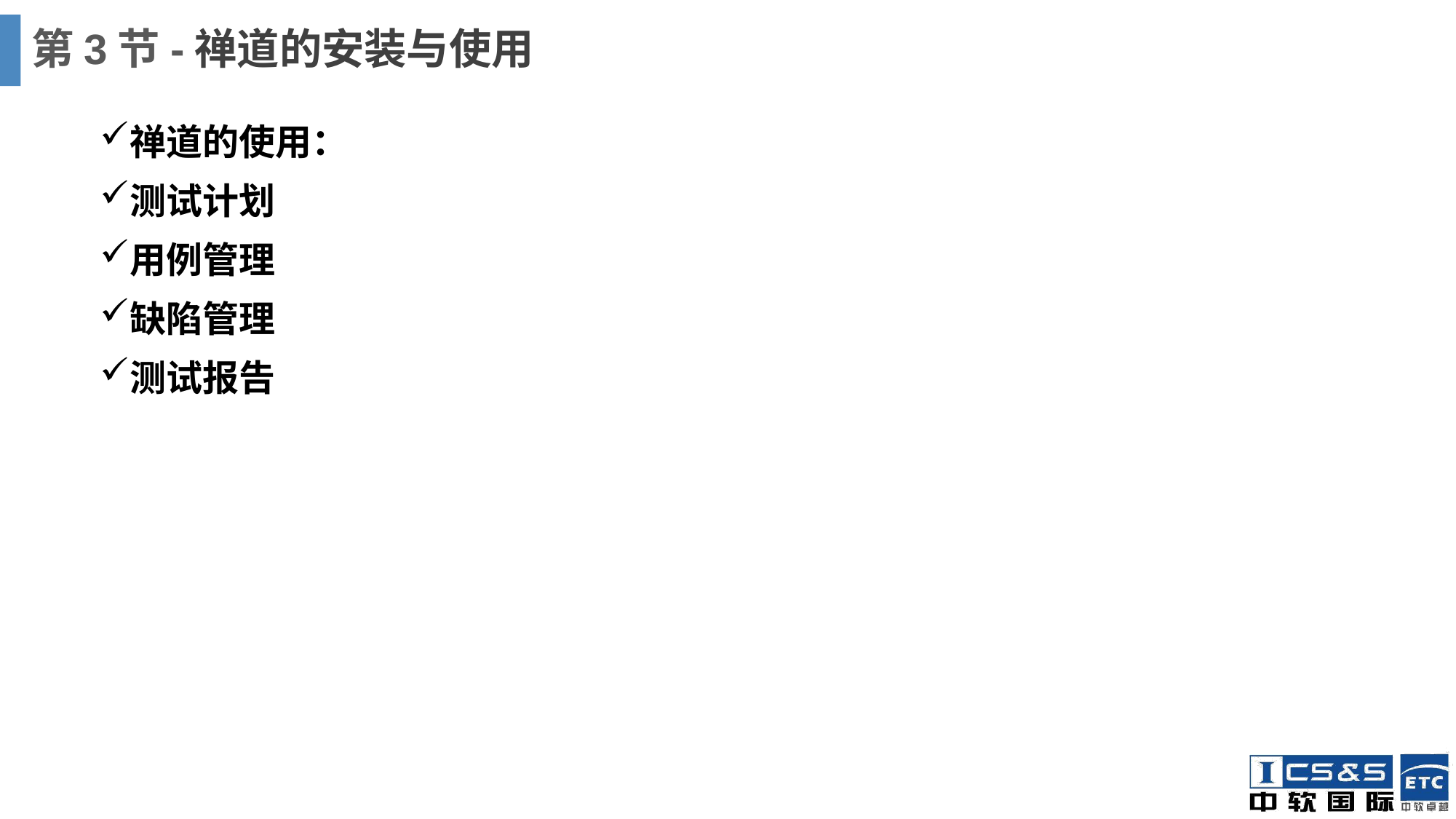

# 第3节-禅道的安装与使用
禅道的使用：
测试计划
用例管理
缺陷管理
测试报告